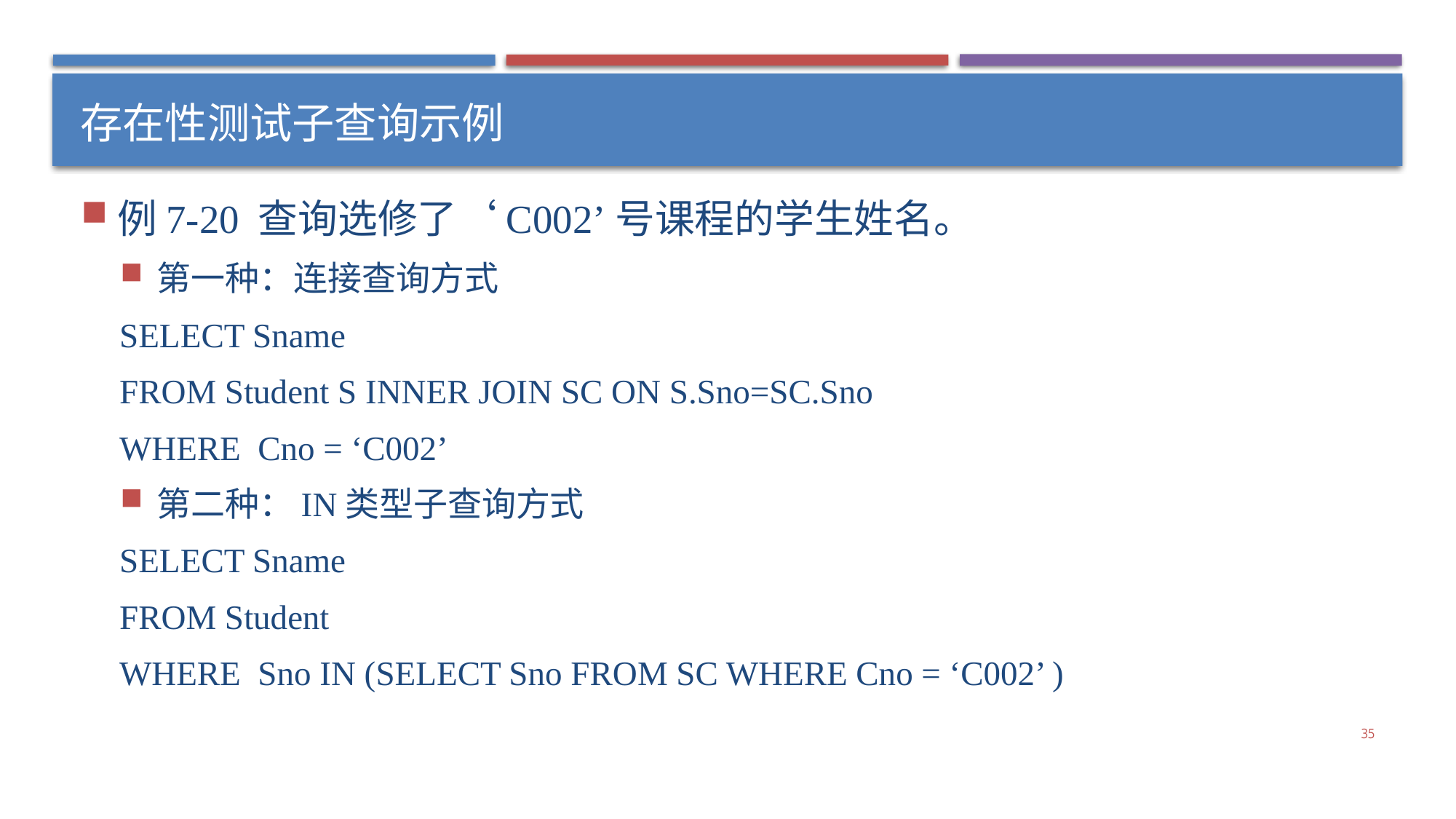

# 存在性测试子查询示例
例7-20 查询选修了‘C002’号课程的学生姓名。
第一种：连接查询方式
SELECT Sname
FROM Student S INNER JOIN SC ON S.Sno=SC.Sno
WHERE  Cno = ‘C002’
第二种：IN类型子查询方式
SELECT Sname
FROM Student
WHERE  Sno IN (SELECT Sno FROM SC WHERE Cno = ‘C002’ )

35